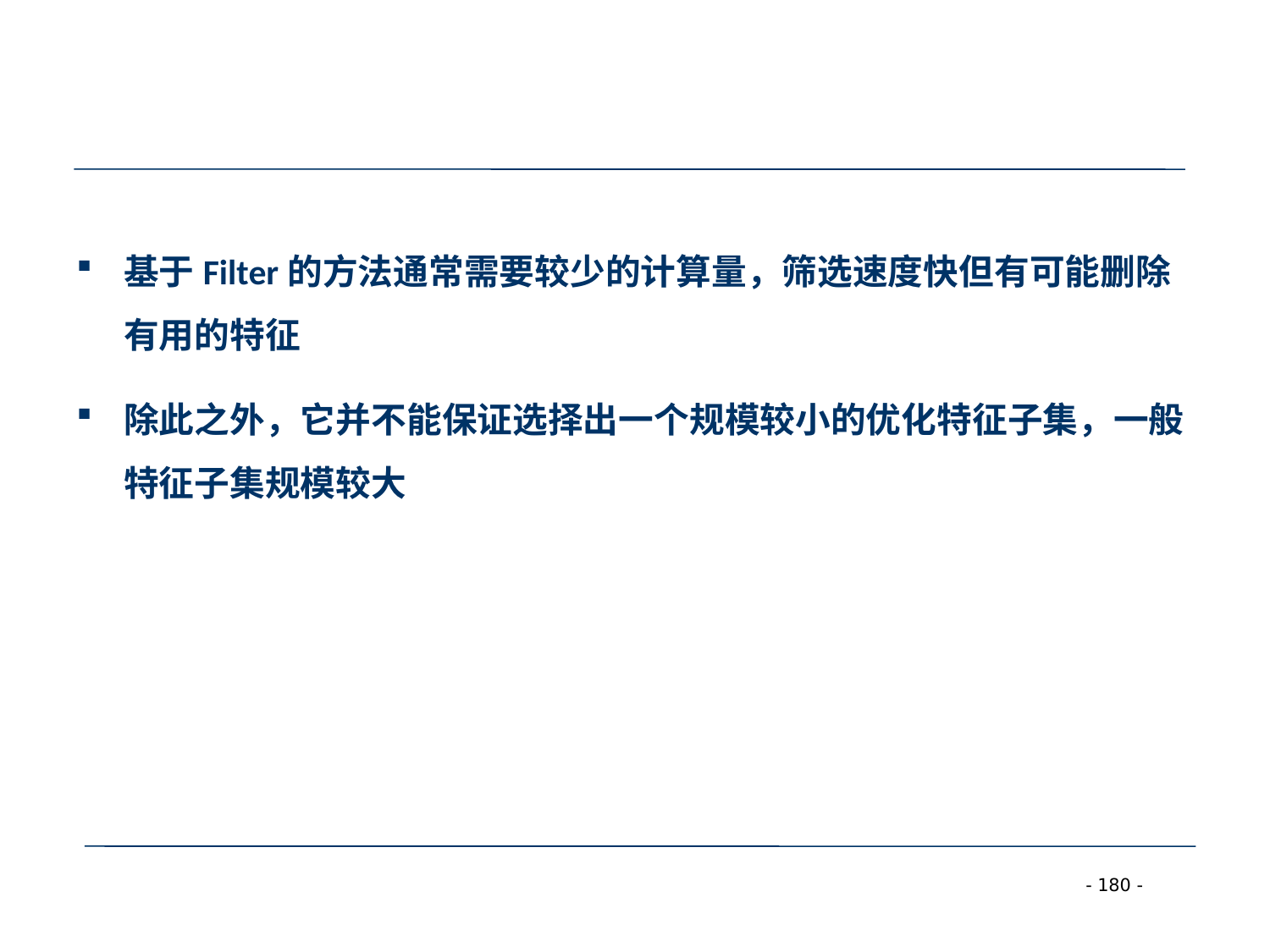

#
基于Filter的方法通常需要较少的计算量，筛选速度快但有可能删除有用的特征
除此之外，它并不能保证选择出一个规模较小的优化特征子集，一般特征子集规模较大